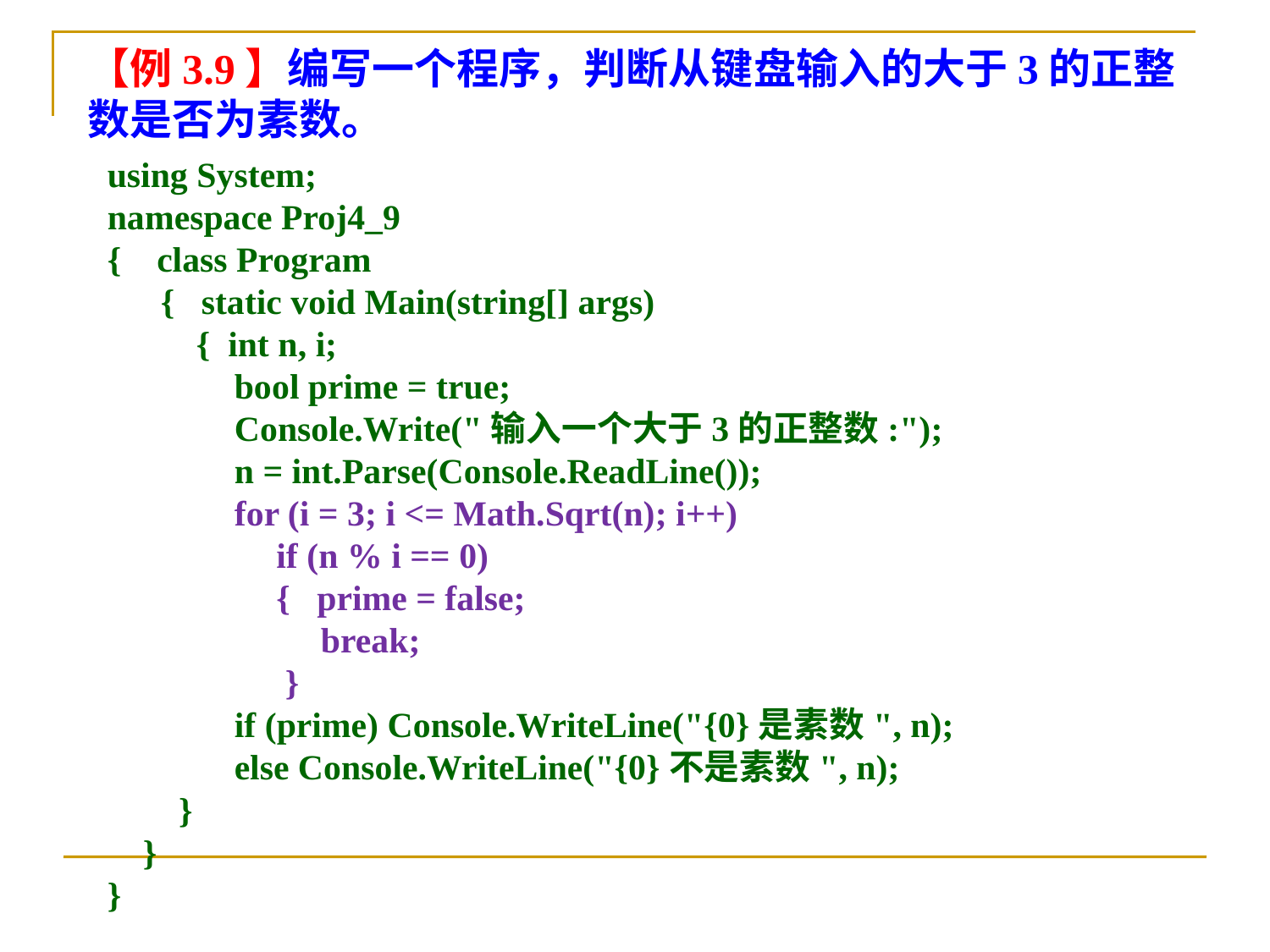

【例3.9】编写一个程序，判断从键盘输入的大于3的正整数是否为素数。
using System;
namespace Proj4_9
{    class Program
      {   static void Main(string[] args)
          {  int n, i;
            	bool prime = true;
            	Console.Write("输入一个大于3的正整数:");
            	n = int.Parse(Console.ReadLine());
            	for (i = 3; i <= Math.Sqrt(n); i++)
                   if (n % i == 0)
                   {   prime = false;
                        break;
                    }
            	if (prime) Console.WriteLine("{0}是素数", n);
            	else Console.WriteLine("{0}不是素数", n);
        }
    }
}